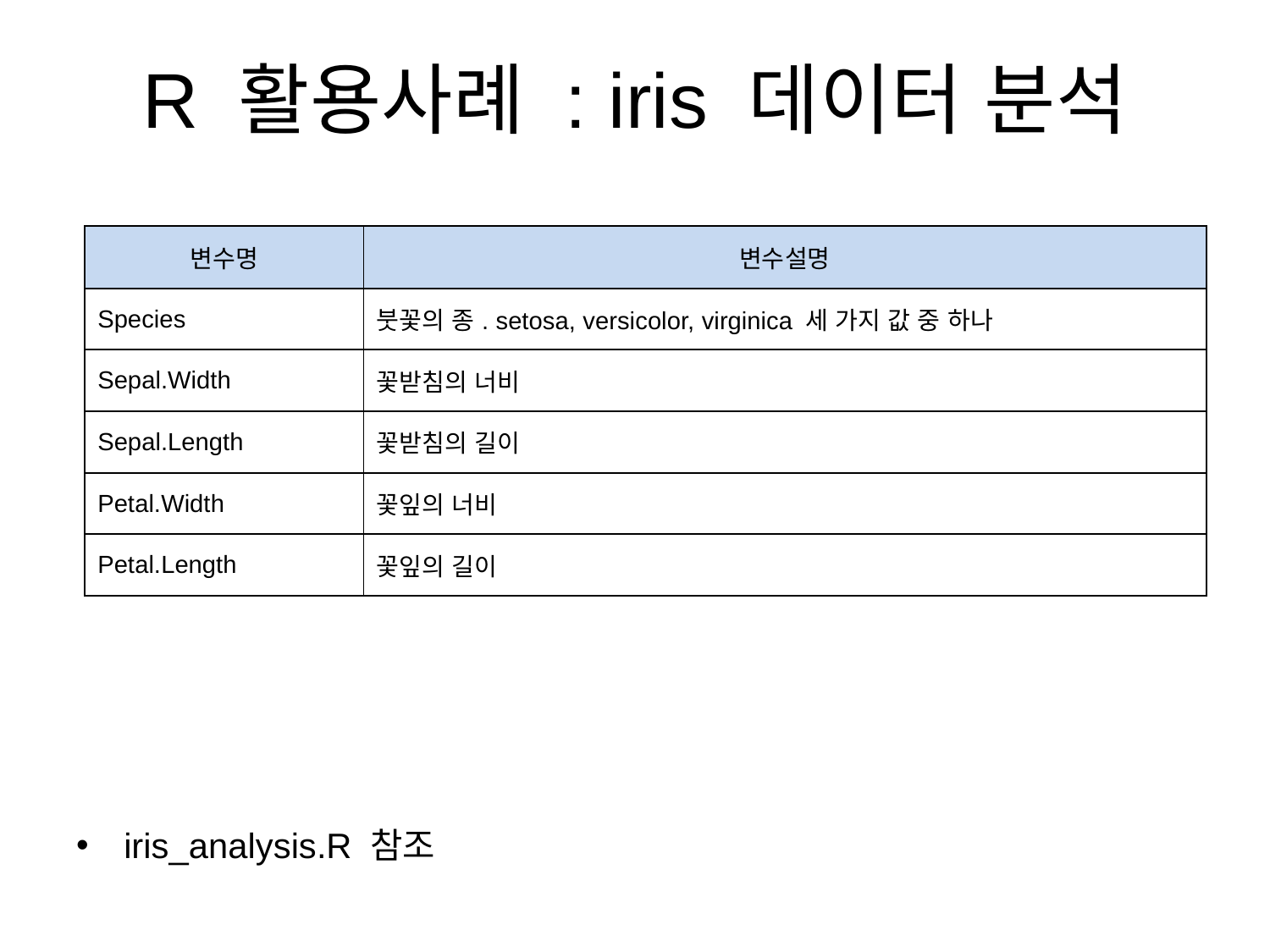

# R 활용사례 : iris 데이터 분석
| 변수명 | 변수설명 |
| --- | --- |
| Species | 붓꽃의 종. setosa, versicolor, virginica 세 가지 값 중 하나 |
| Sepal.Width | 꽃받침의 너비 |
| Sepal.Length | 꽃받침의 길이 |
| Petal.Width | 꽃잎의 너비 |
| Petal.Length | 꽃잎의 길이 |
iris_analysis.R 참조